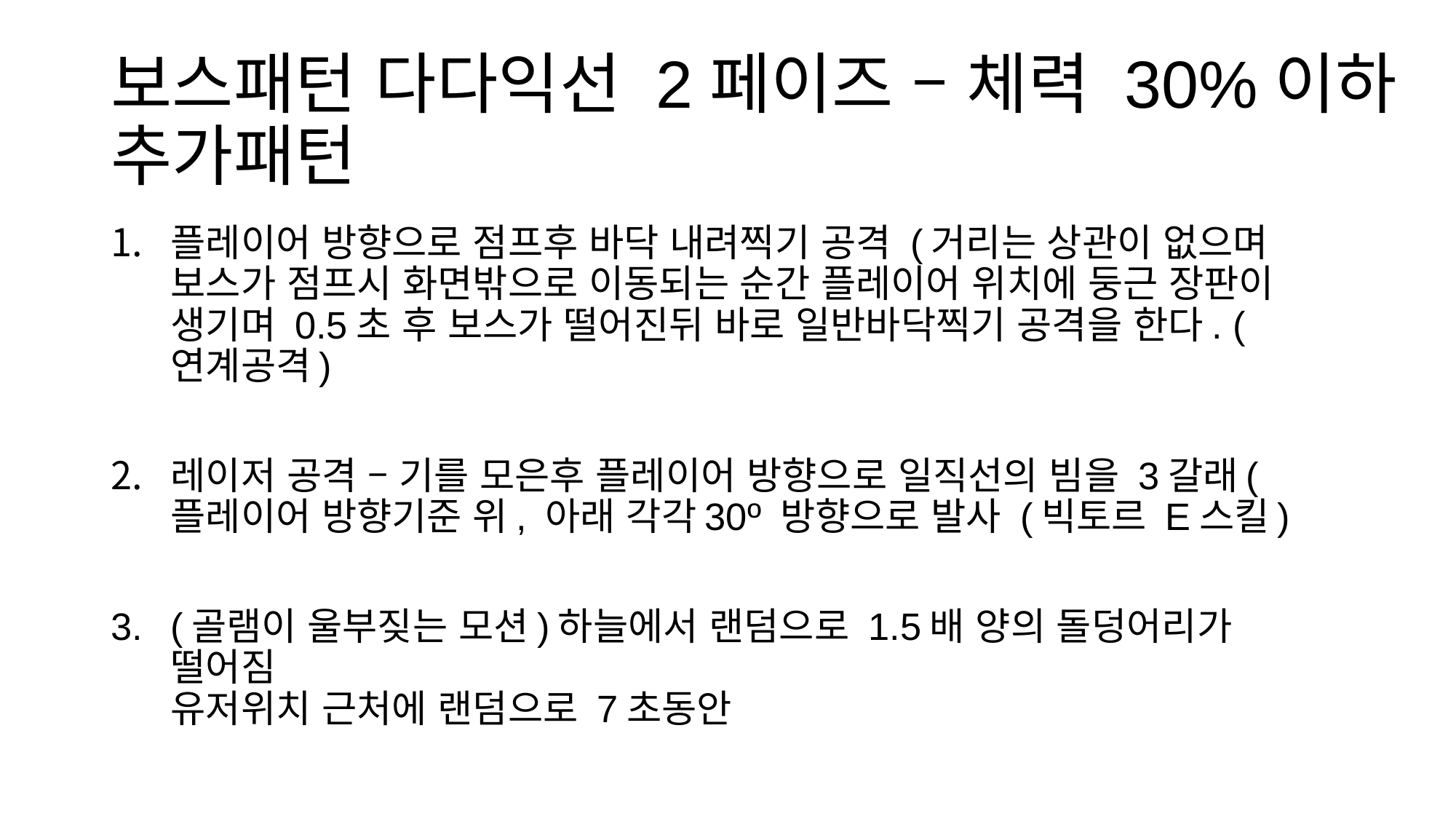

# 보스패턴 다다익선 2페이즈 – 체력 30%이하 추가패턴
플레이어 방향으로 점프후 바닥 내려찍기 공격 (거리는 상관이 없으며 보스가 점프시 화면밖으로 이동되는 순간 플레이어 위치에 둥근 장판이 생기며 0.5초 후 보스가 떨어진뒤 바로 일반바닥찍기 공격을 한다. (연계공격)

레이저 공격 – 기를 모은후 플레이어 방향으로 일직선의 빔을 3갈래(플레이어 방향기준 위, 아래 각각30º 방향으로 발사 (빅토르 E스킬)

(골램이 울부짖는 모션)하늘에서 랜덤으로 1.5배 양의 돌덩어리가 떨어짐
유저위치 근처에 랜덤으로 7초동안